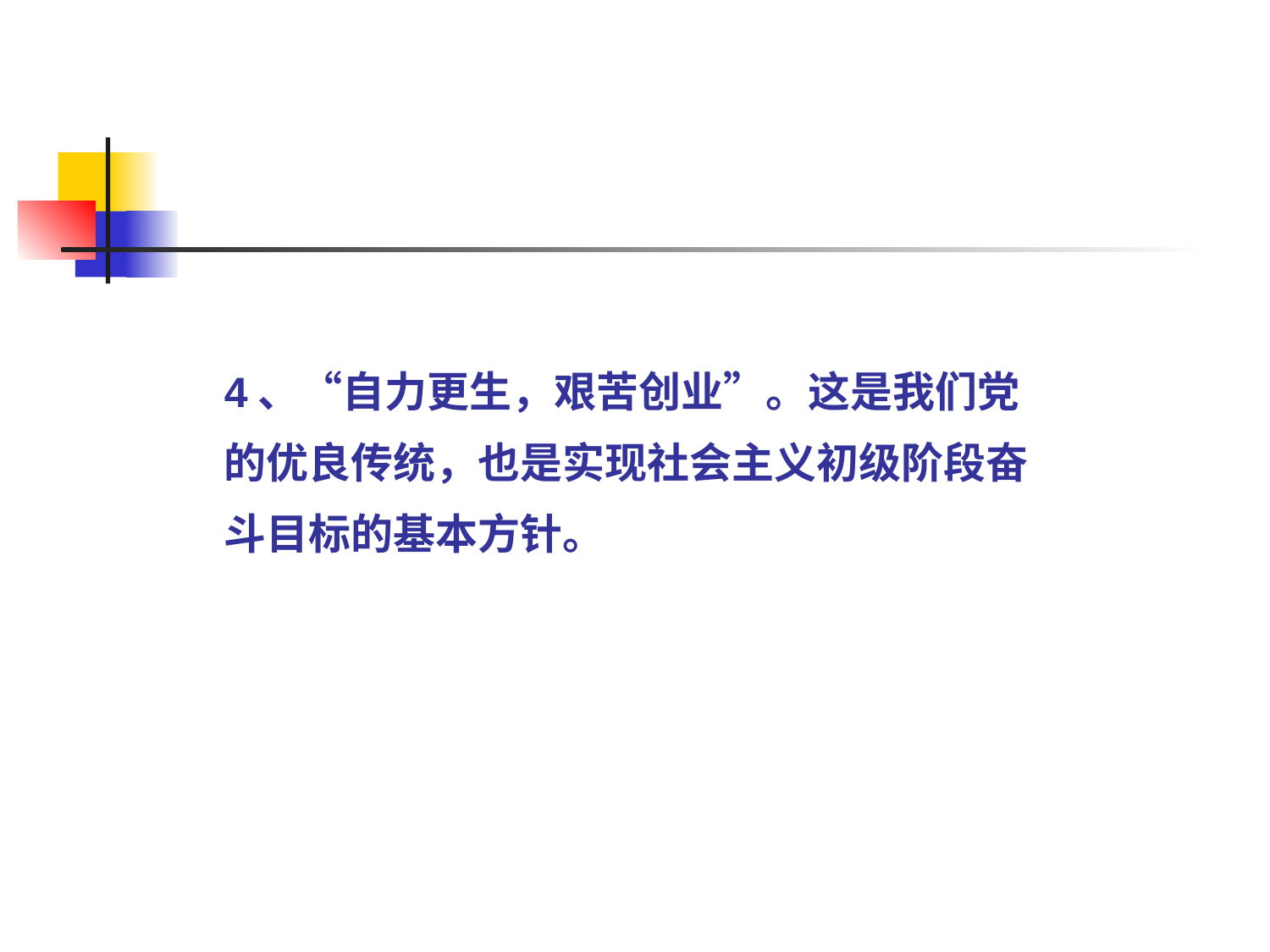

4、“自力更生，艰苦创业”。这是我们党的优良传统，也是实现社会主义初级阶段奋斗目标的基本方针。